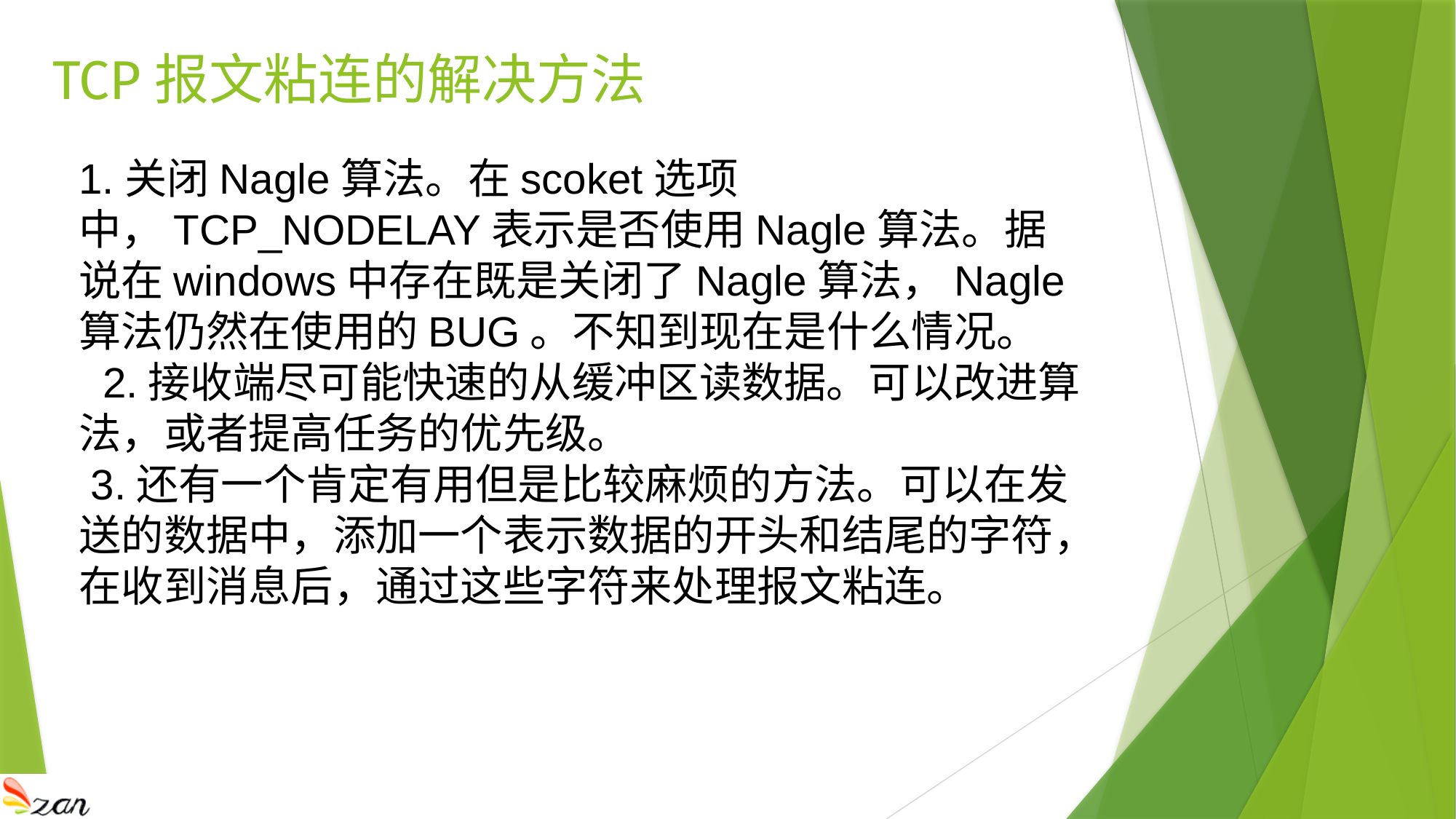

# TCP报文粘连的解决方法
1.关闭Nagle算法。在scoket选项中，TCP_NODELAY表示是否使用Nagle算法。据说在windows中存在既是关闭了Nagle算法，Nagle算法仍然在使用的BUG。不知到现在是什么情况。
  2.接收端尽可能快速的从缓冲区读数据。可以改进算法，或者提高任务的优先级。
 3.还有一个肯定有用但是比较麻烦的方法。可以在发送的数据中，添加一个表示数据的开头和结尾的字符，在收到消息后，通过这些字符来处理报文粘连。